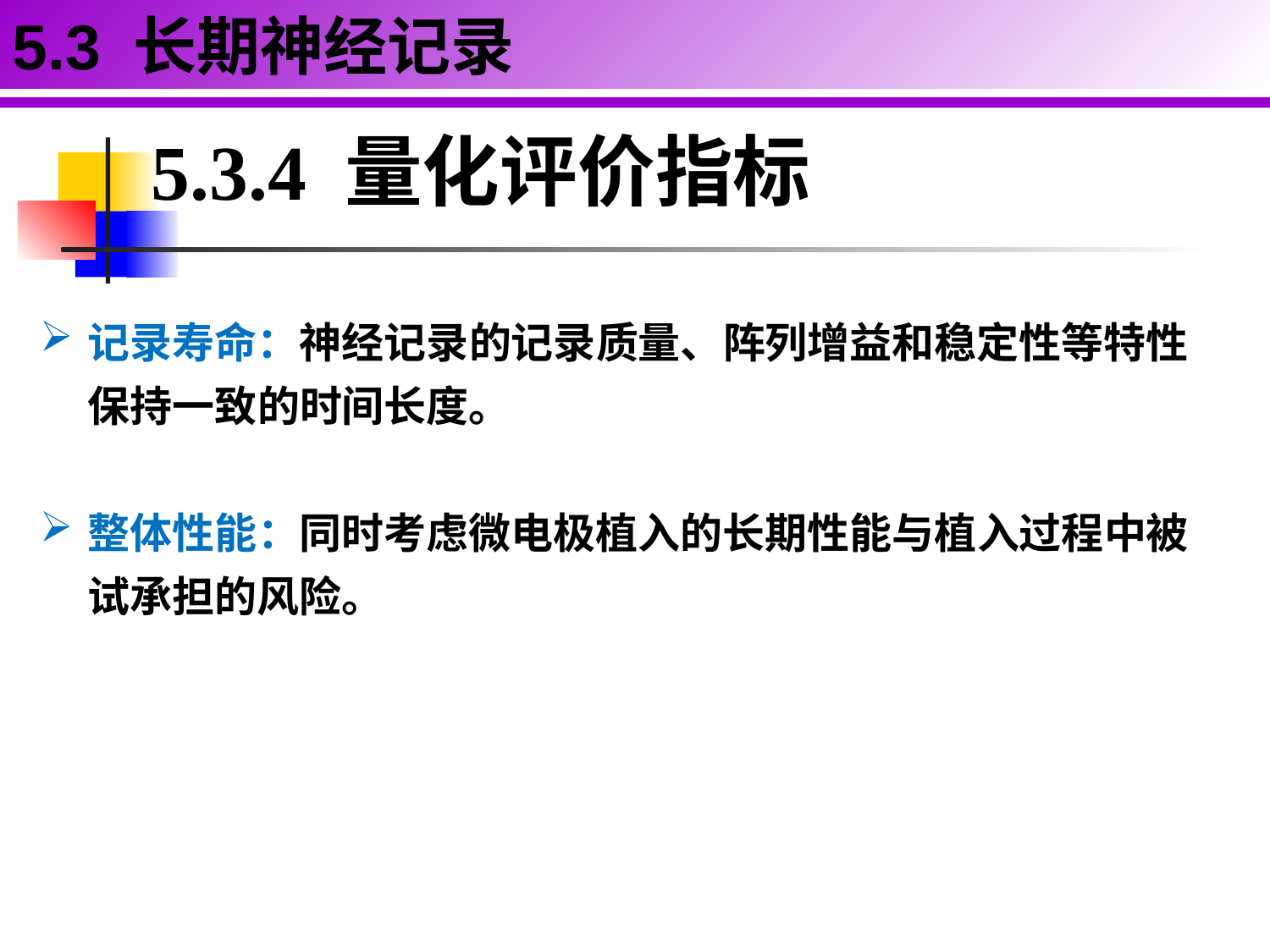

5.3 长期神经记录

5.3.4 量化评价指标

记录寿命：神经记录的记录质量、阵列增益和稳定性等特性保持一致的时间长度。

整体性能：同时考虑微电极植入的长期性能与植入过程中被试承担的风险。